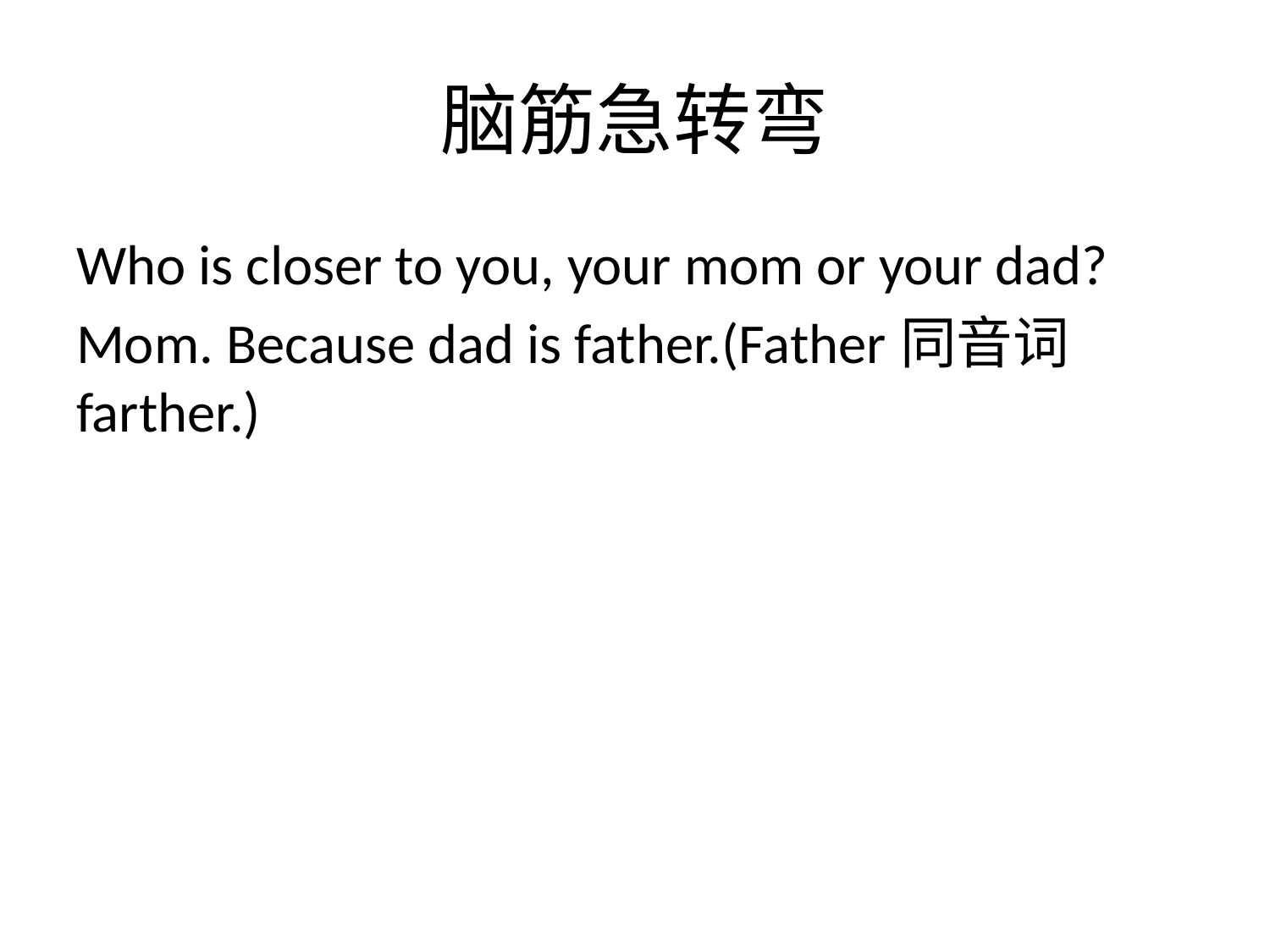

# 脑筋急转弯
Who is closer to you, your mom or your dad?
Mom. Because dad is father.(Father同音词farther.)